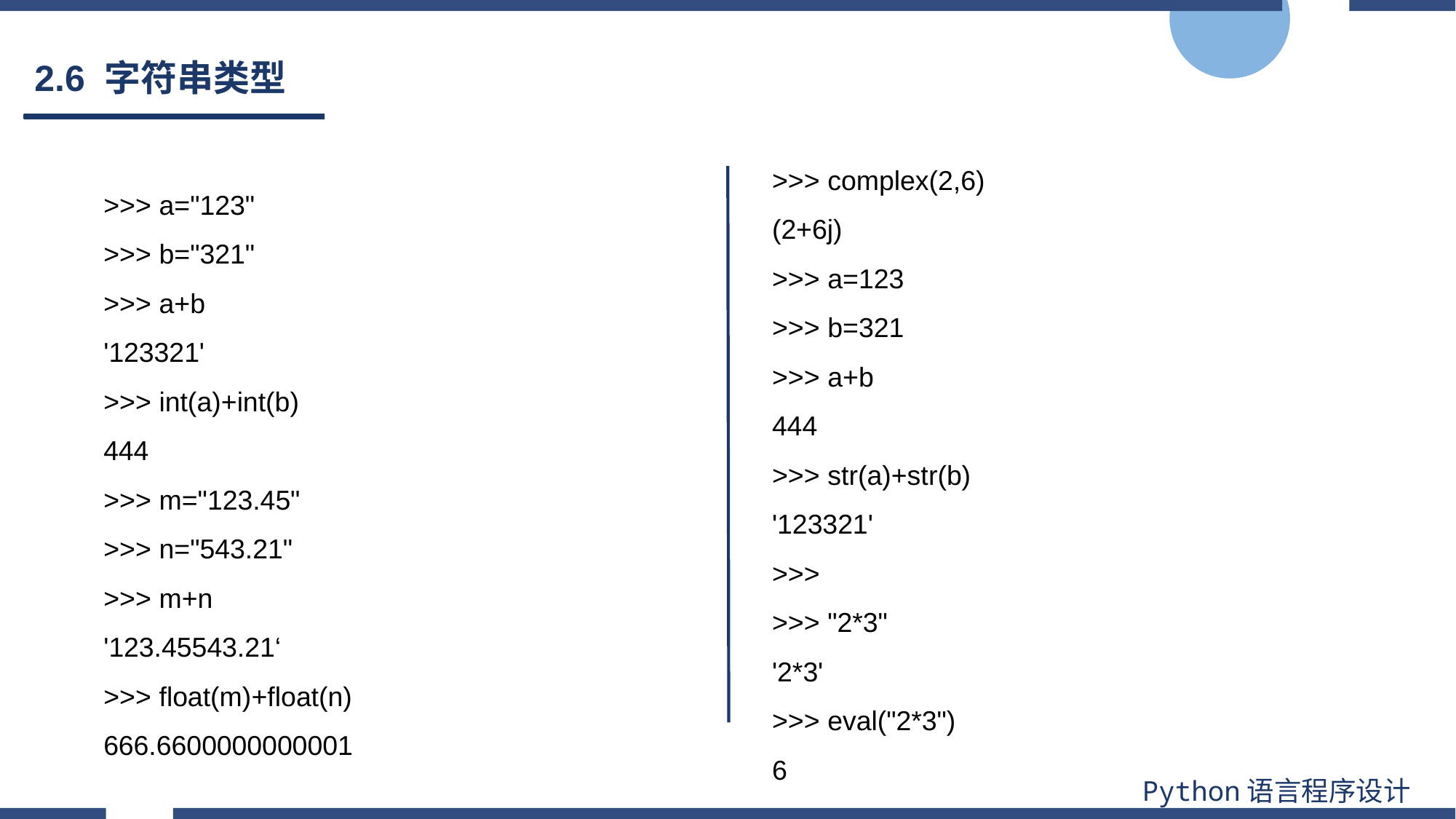

# 2.6 字符串类型
>>> complex(2,6)
(2+6j)
>>> a=123
>>> b=321
>>> a+b
444
>>> str(a)+str(b)
'123321'
>>>
>>> "2*3"
'2*3'
>>> eval("2*3")
6
>>> a="123"
>>> b="321"
>>> a+b
'123321'
>>> int(a)+int(b)
444
>>> m="123.45"
>>> n="543.21"
>>> m+n
'123.45543.21‘
>>> float(m)+float(n)
666.6600000000001